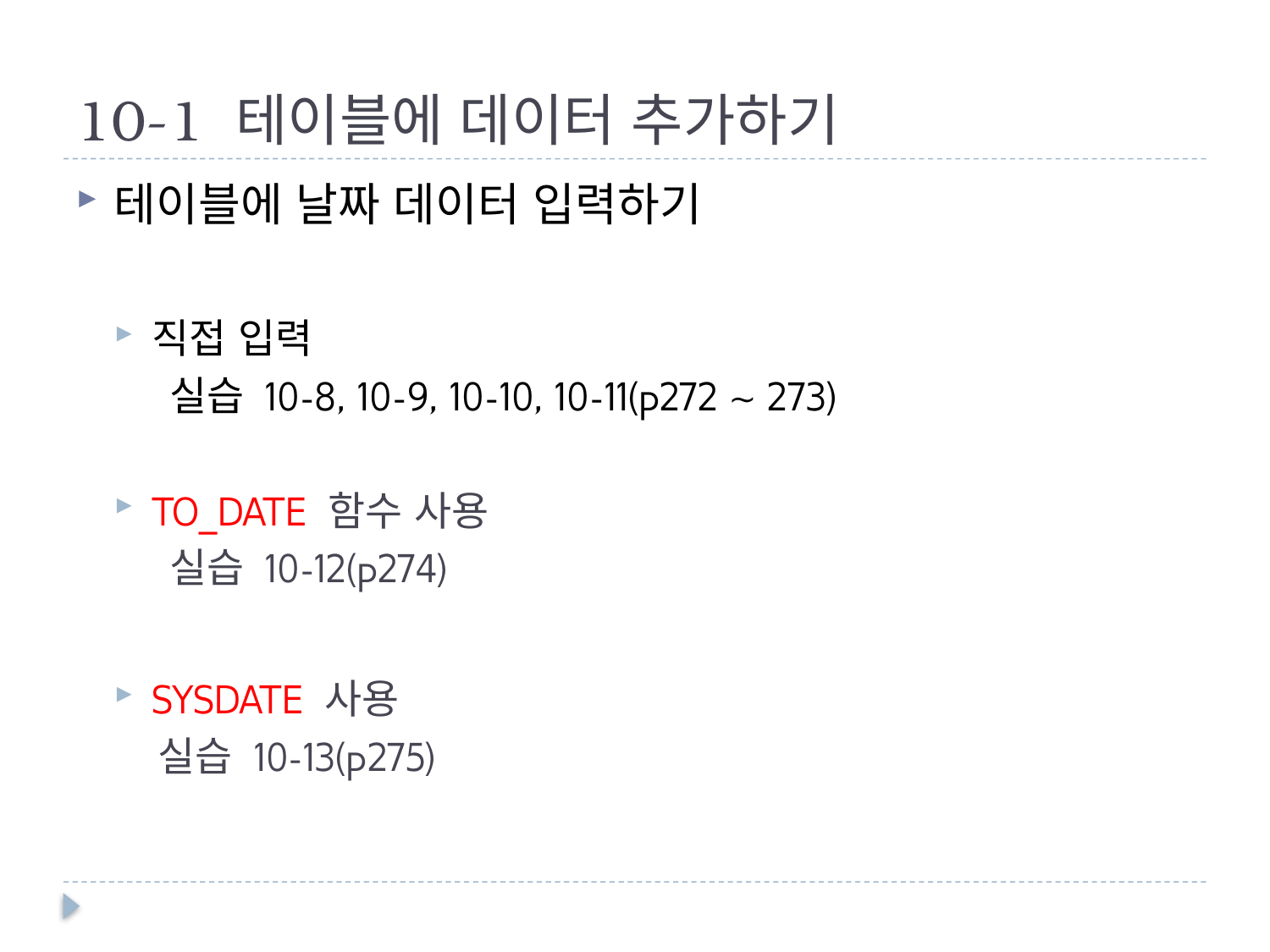

# 10-1 테이블에 데이터 추가하기
테이블에 날짜 데이터 입력하기

직접 입력
    실습 10-8, 10-9, 10-10, 10-11(p272 ~ 273)

TO_DATE 함수 사용
    실습 10-12(p274)

SYSDATE 사용
   실습 10-13(p275)